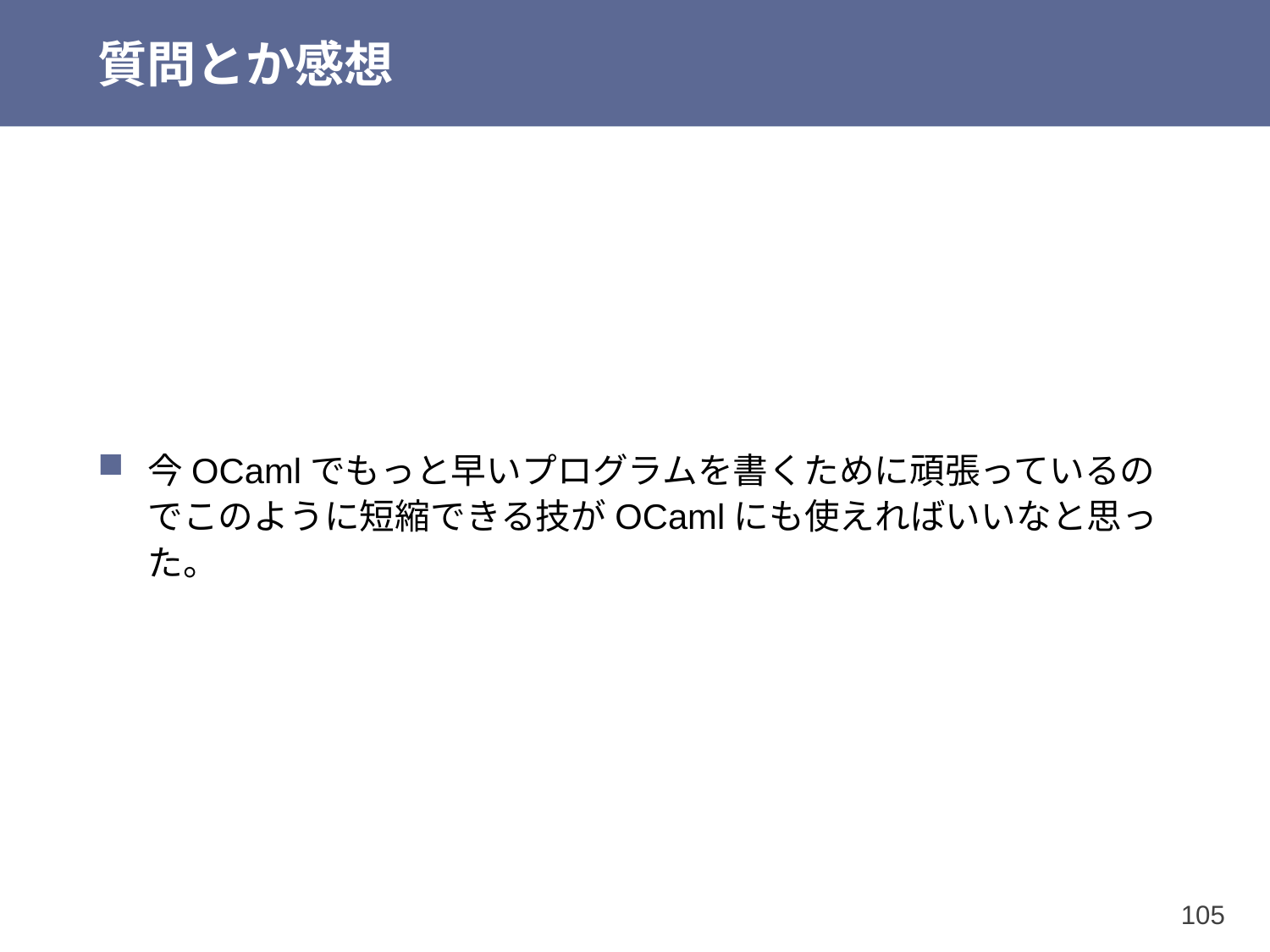

# 質問とか感想
今OCamlでもっと早いプログラムを書くために頑張っているのでこのように短縮できる技がOCamlにも使えればいいなと思った。